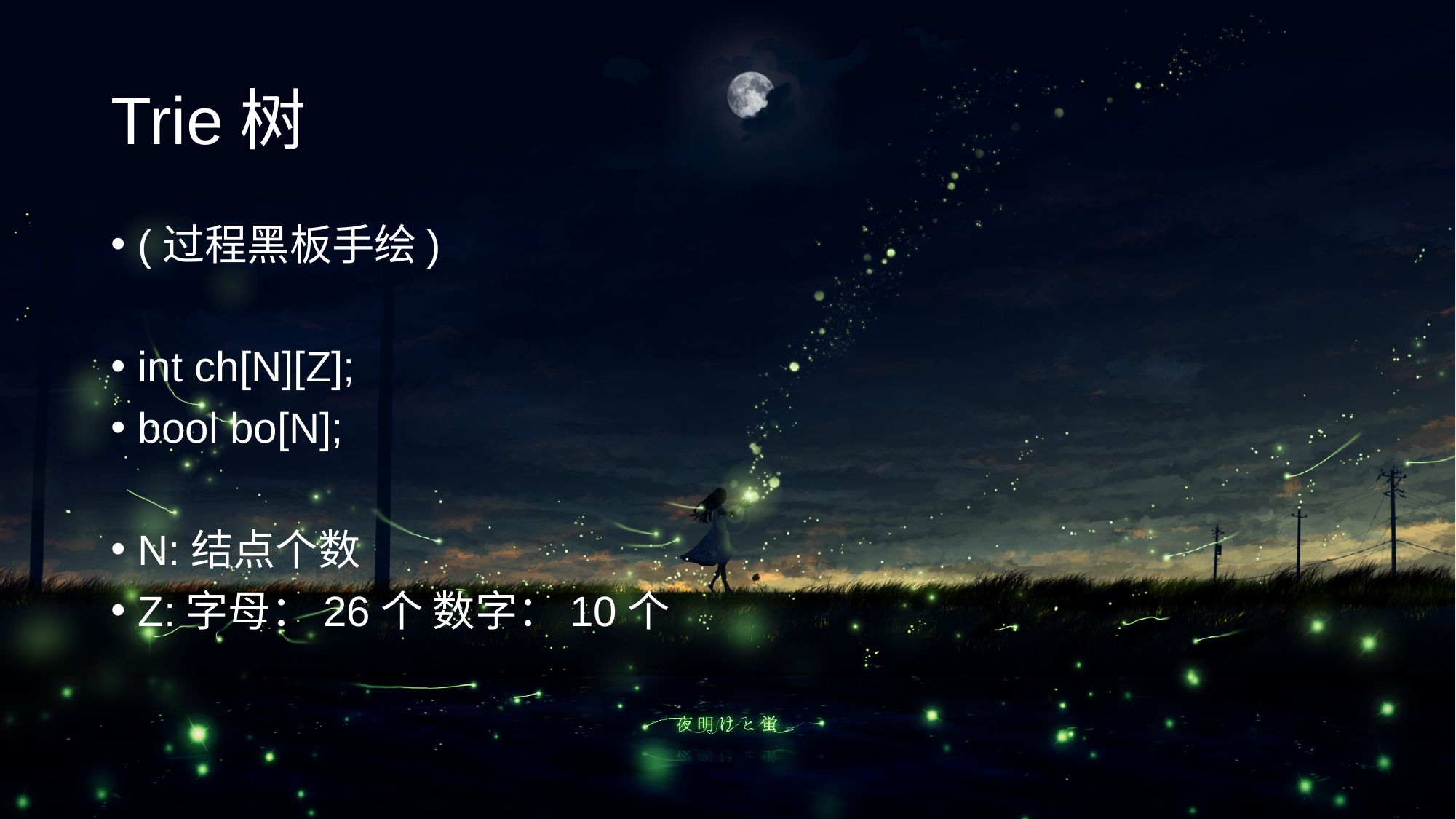

# Trie树
(过程黑板手绘)

int ch[N][Z];
bool bo[N];

N:结点个数
Z:字母：26个 数字：10个